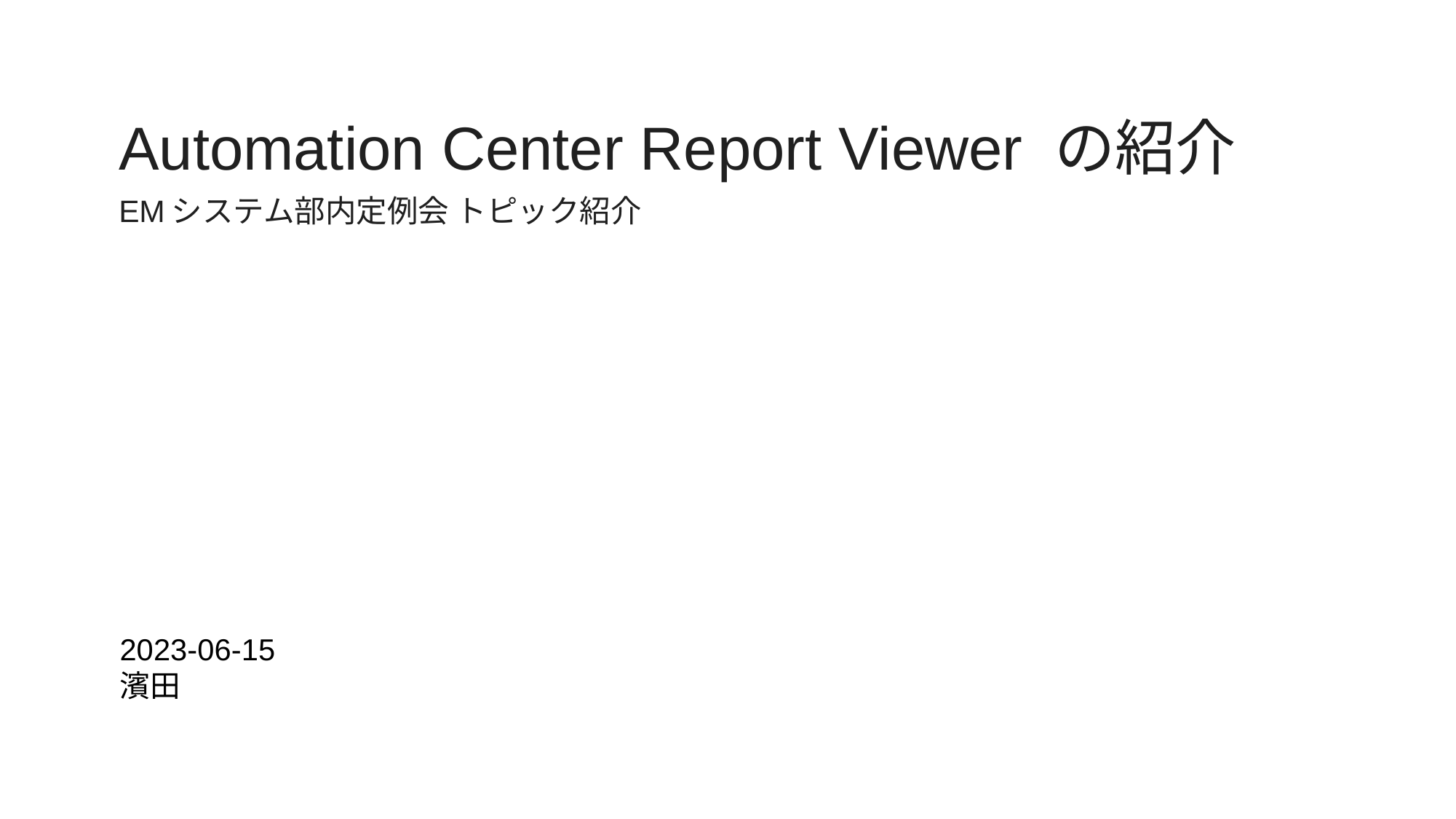

# Automation Center Report Viewer の紹介
EMシステム部内定例会 トピック紹介
2023-06-15
濱田